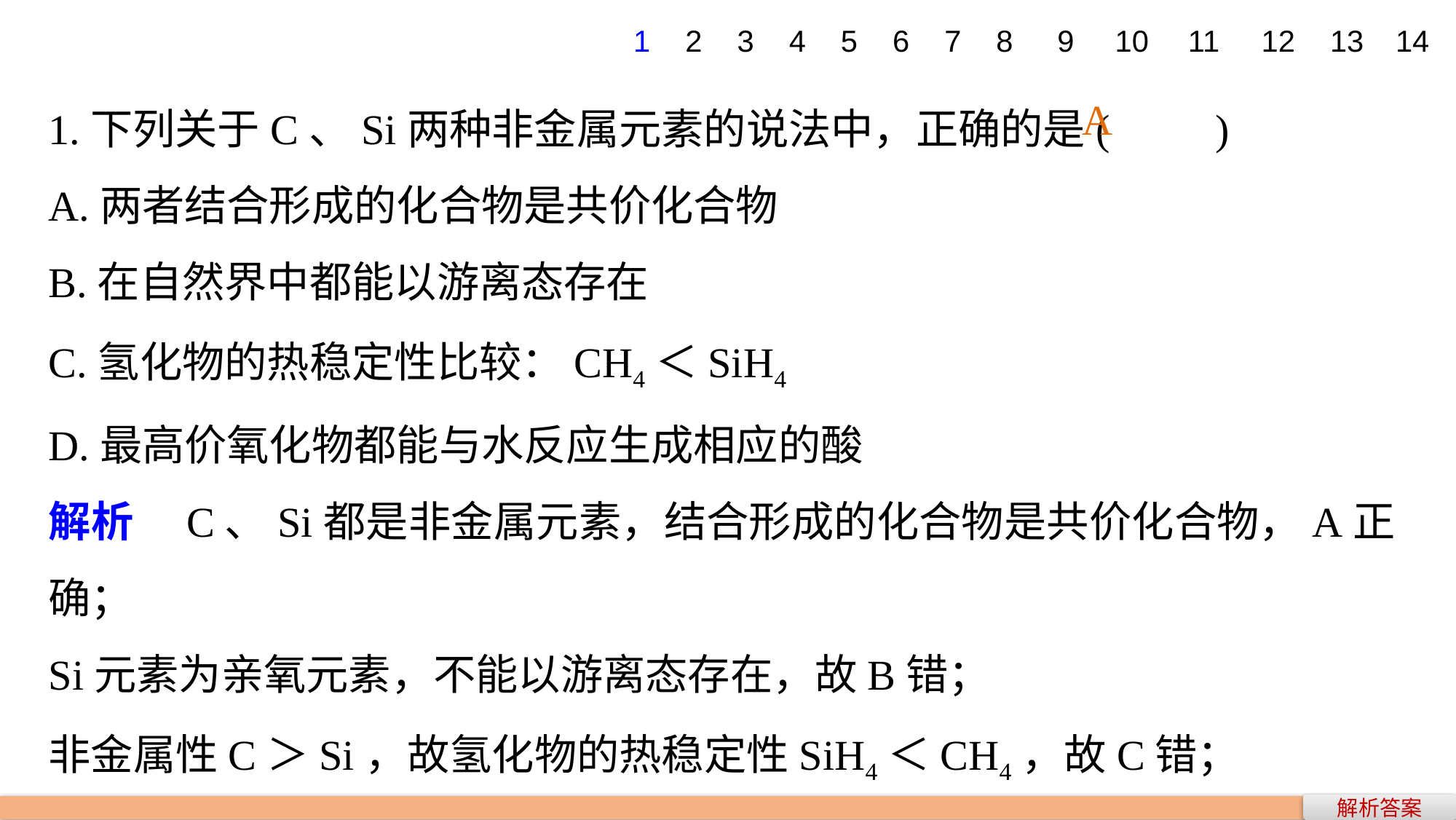

1
2
3
4
5
6
7
8
9
10
11
12
13
14
1.下列关于C、Si两种非金属元素的说法中，正确的是(　　)
A.两者结合形成的化合物是共价化合物
B.在自然界中都能以游离态存在
C.氢化物的热稳定性比较：CH4＜SiH4
D.最高价氧化物都能与水反应生成相应的酸
解析　C、Si都是非金属元素，结合形成的化合物是共价化合物，A正确；
Si元素为亲氧元素，不能以游离态存在，故B错；
非金属性C＞Si，故氢化物的热稳定性SiH4＜CH4，故C错；
SiO2既不溶于水，也不和水反应，故D错。
A
解析答案